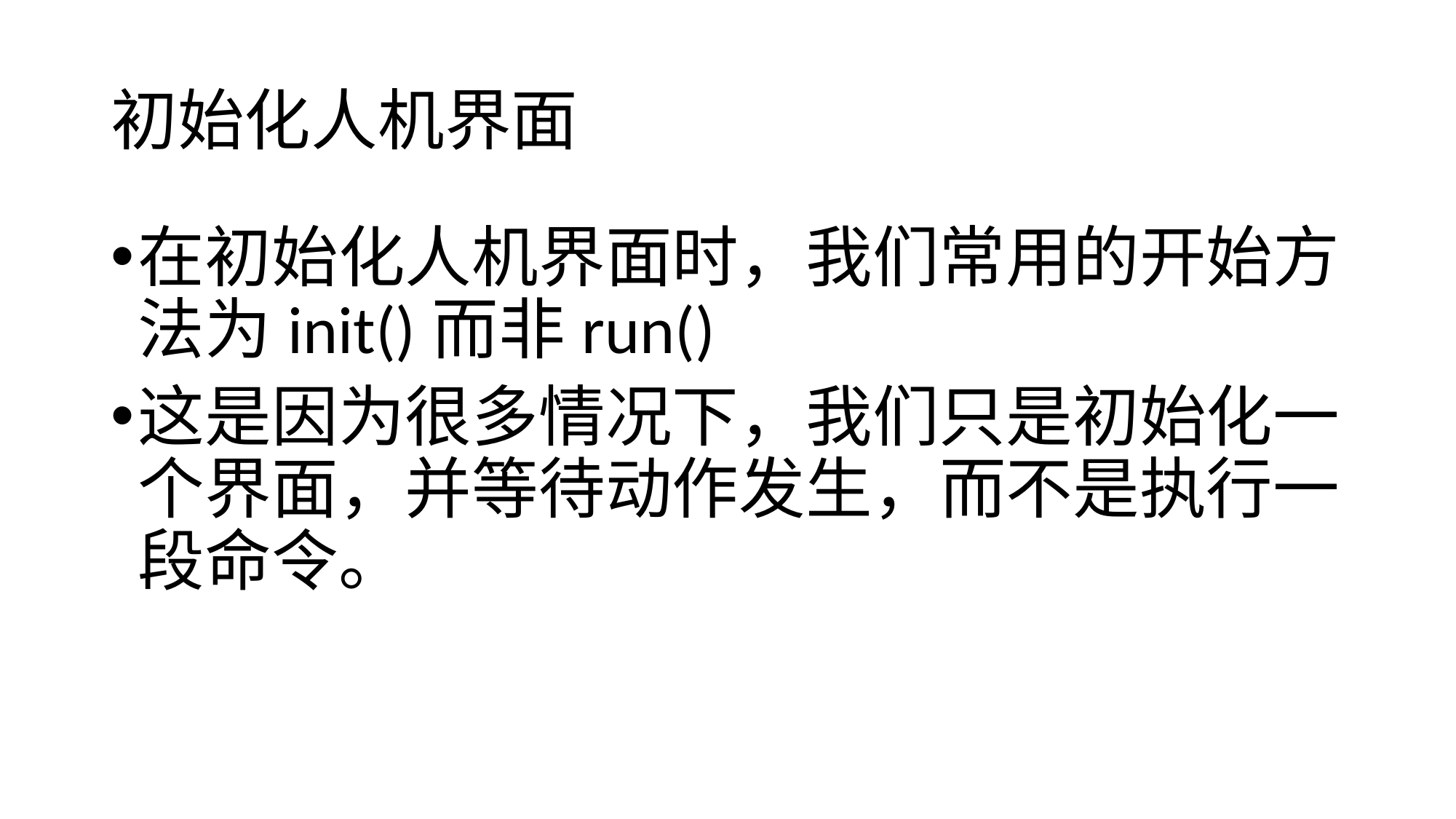

# 初始化人机界面
在初始化人机界面时，我们常用的开始方法为init()而非run()
这是因为很多情况下，我们只是初始化一个界面，并等待动作发生，而不是执行一段命令。